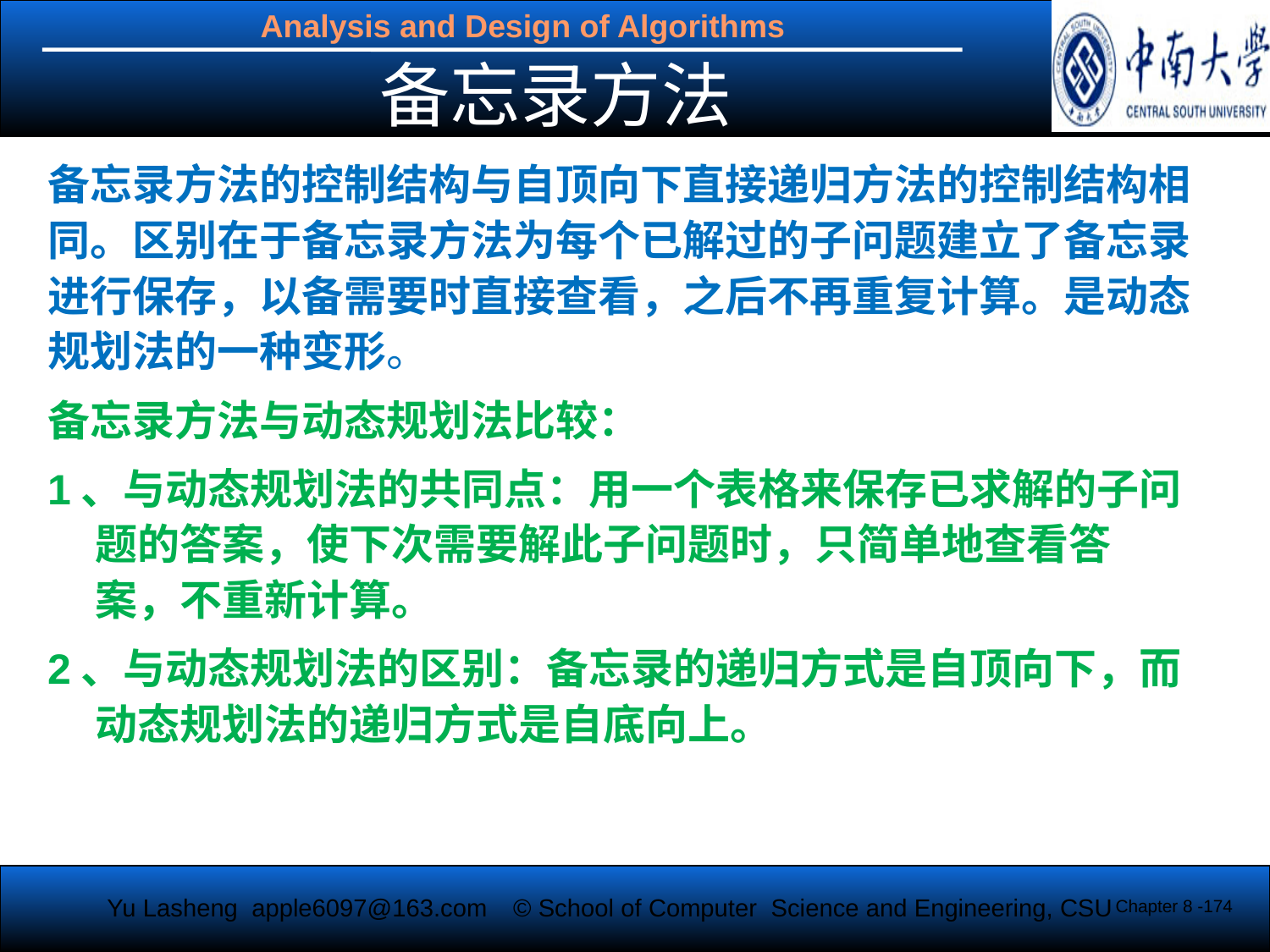

# 备忘录方法
备忘录方法的控制结构与自顶向下直接递归方法的控制结构相同。区别在于备忘录方法为每个已解过的子问题建立了备忘录进行保存，以备需要时直接查看，之后不再重复计算。是动态规划法的一种变形。
备忘录方法与动态规划法比较：
1、与动态规划法的共同点：用一个表格来保存已求解的子问题的答案，使下次需要解此子问题时，只简单地查看答案，不重新计算。
2、与动态规划法的区别：备忘录的递归方式是自顶向下，而动态规划法的递归方式是自底向上。

Chapter 8 -174